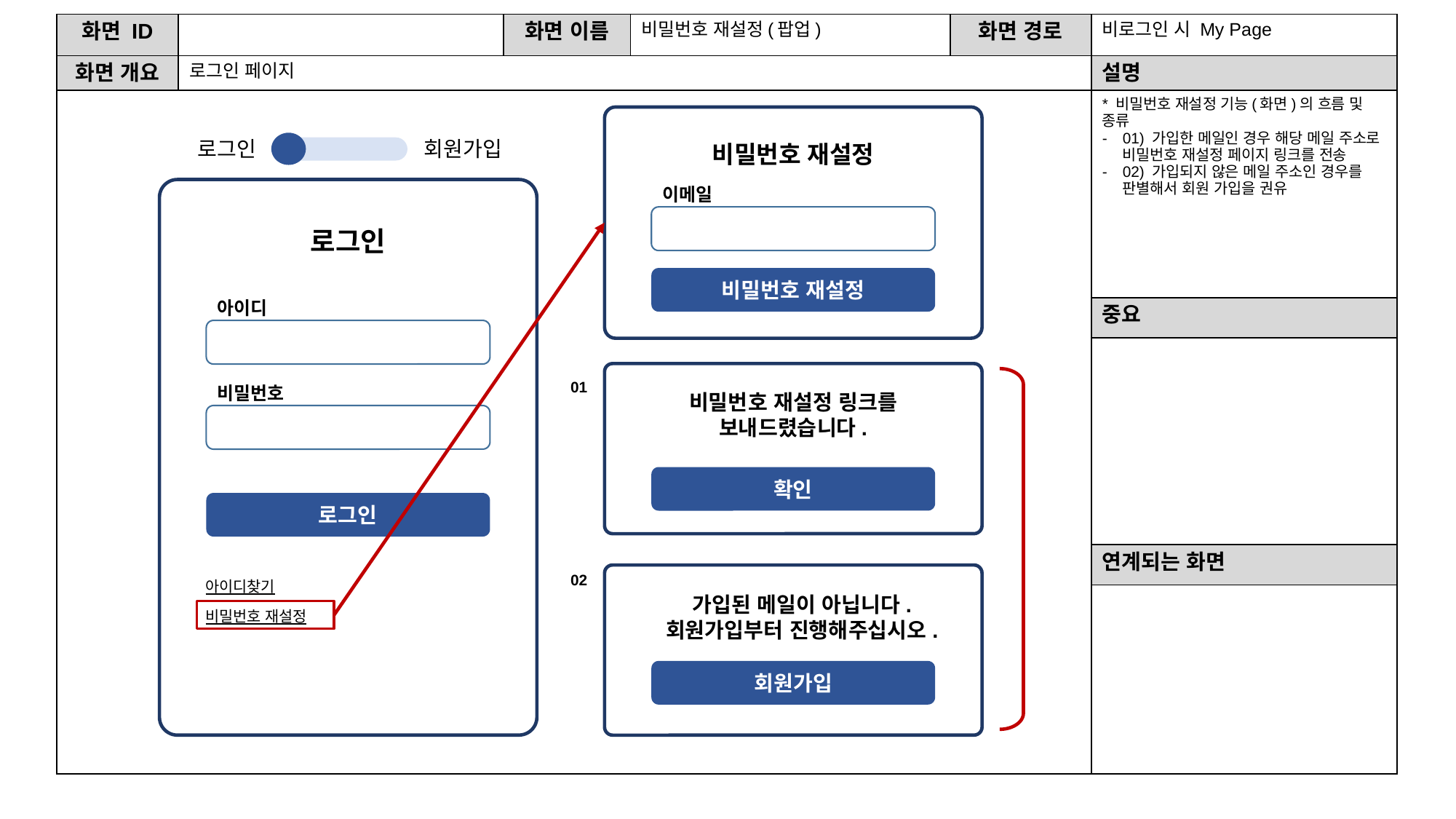

| 화면 ID |  | 화면 이름 | 비밀번호 재설정(팝업) | 화면 경로 | 비로그인 시 My Page |
| --- | --- | --- | --- | --- | --- |
| 화면 개요 | 로그인 페이지 |  |  |  | 설명 |
|  |  |  |  |  | \* 비밀번호 재설정 기능(화면)의 흐름 및 종류 01) 가입한 메일인 경우 해당 메일 주소로 비밀번호 재설정 페이지 링크를 전송 02) 가입되지 않은 메일 주소인 경우를 판별해서 회원 가입을 권유 |
|  |  |  |  |  | 중요 |
|  |  |  |  |  |  |
|  |  |  |  |  | 연계되는 화면 |
|  |  |  |  |  |  |

로그인
회원가입

비밀번호 재설정
이메일

로그인
아이디

비밀번호

로그인
아이디찾기
비밀번호 재설정

비밀번호 재설정

비밀번호 재설정 링크를 보내드렸습니다.
확인
01

02

가입된 메일이 아닙니다.
회원가입부터 진행해주십시오.

회원가입